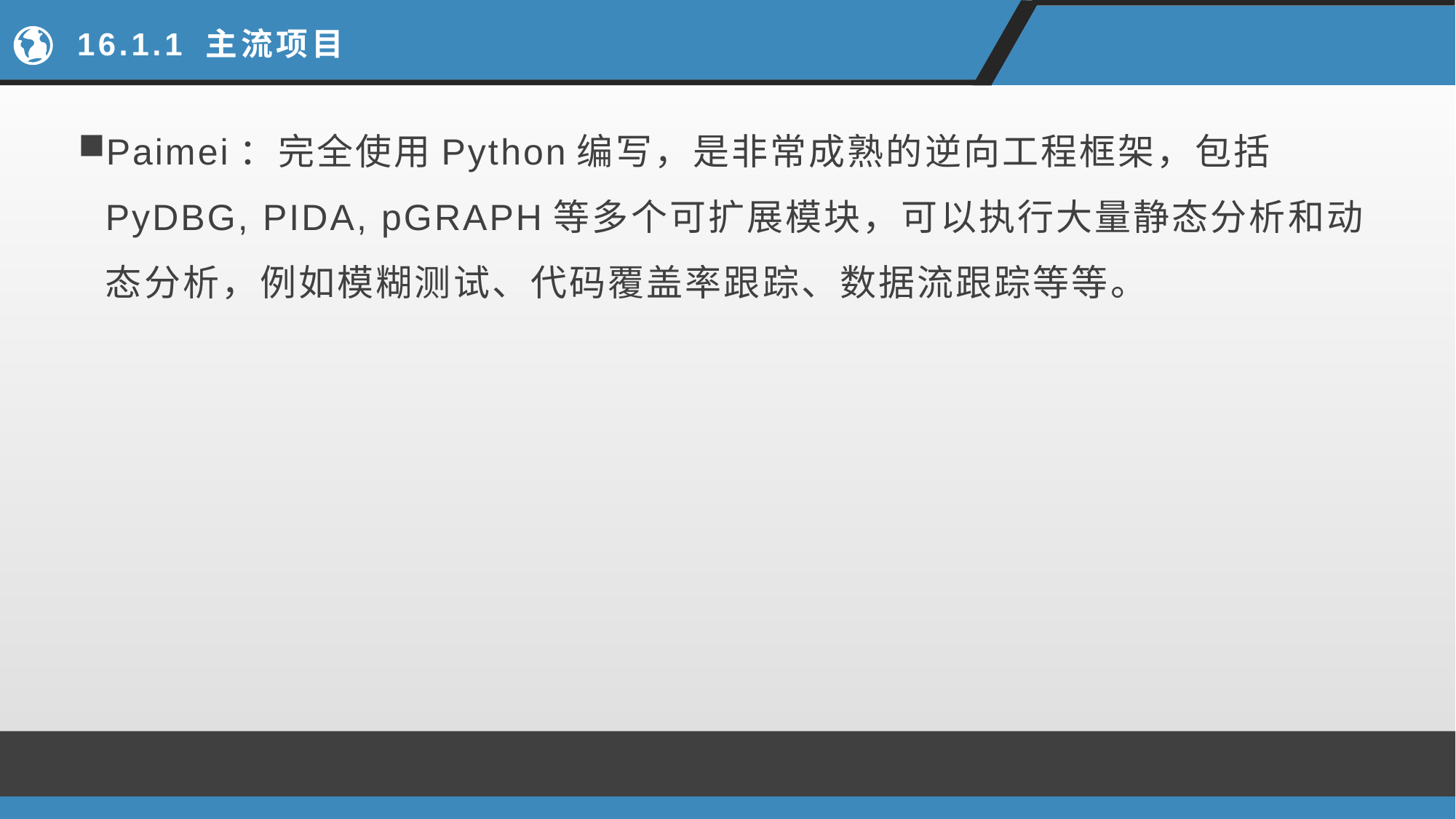

# 16.1.1 主流项目

Paimei：完全使用Python编写，是非常成熟的逆向工程框架，包括PyDBG, PIDA, pGRAPH等多个可扩展模块，可以执行大量静态分析和动态分析，例如模糊测试、代码覆盖率跟踪、数据流跟踪等等。